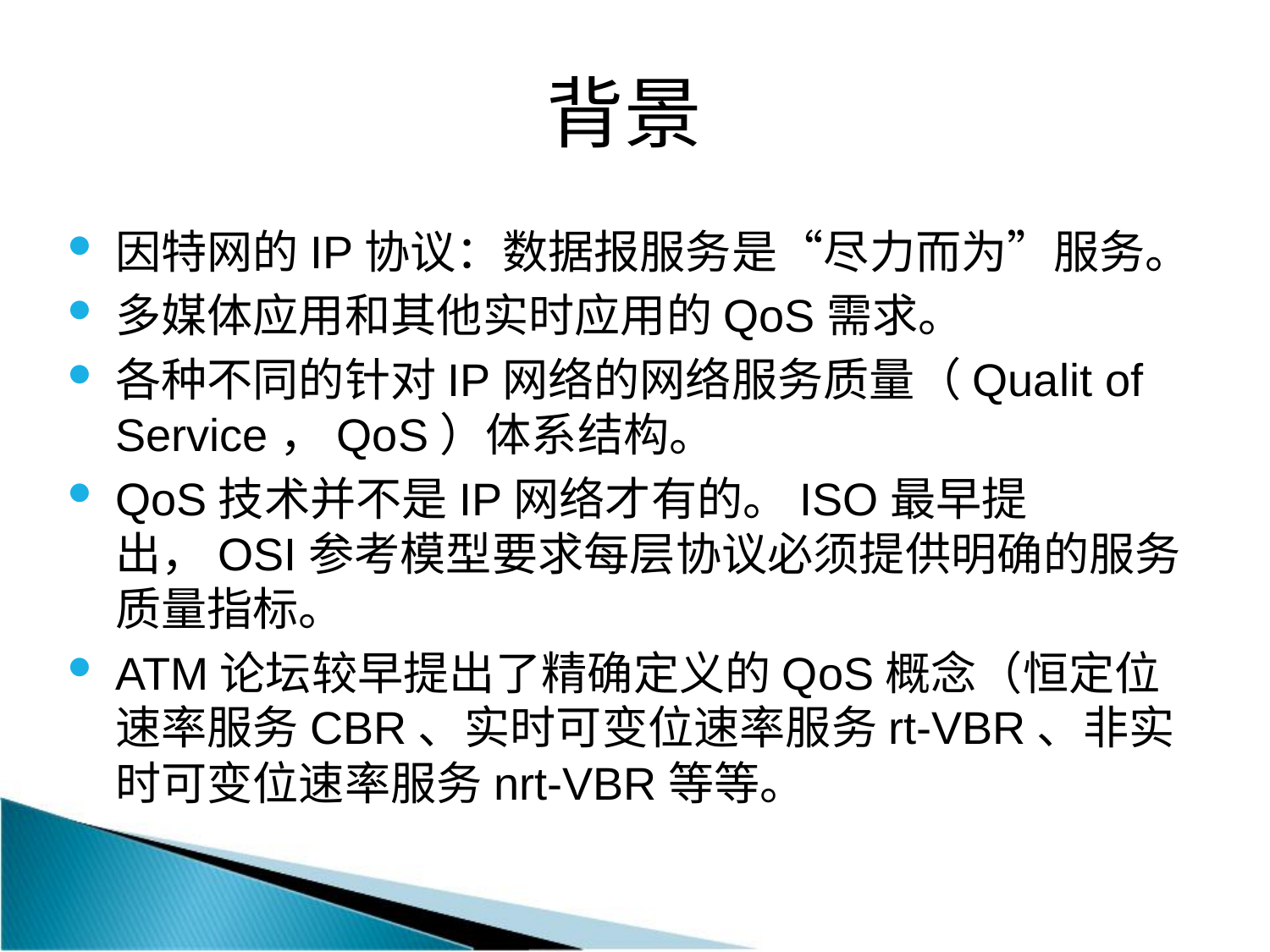

# 背景
因特网的IP协议：数据报服务是“尽力而为”服务。
多媒体应用和其他实时应用的QoS需求。
各种不同的针对IP网络的网络服务质量（Qualit of Service，QoS）体系结构。
QoS技术并不是IP网络才有的。ISO最早提出，OSI参考模型要求每层协议必须提供明确的服务质量指标。
ATM论坛较早提出了精确定义的QoS概念（恒定位速率服务CBR、实时可变位速率服务rt-VBR、非实时可变位速率服务nrt-VBR等等。